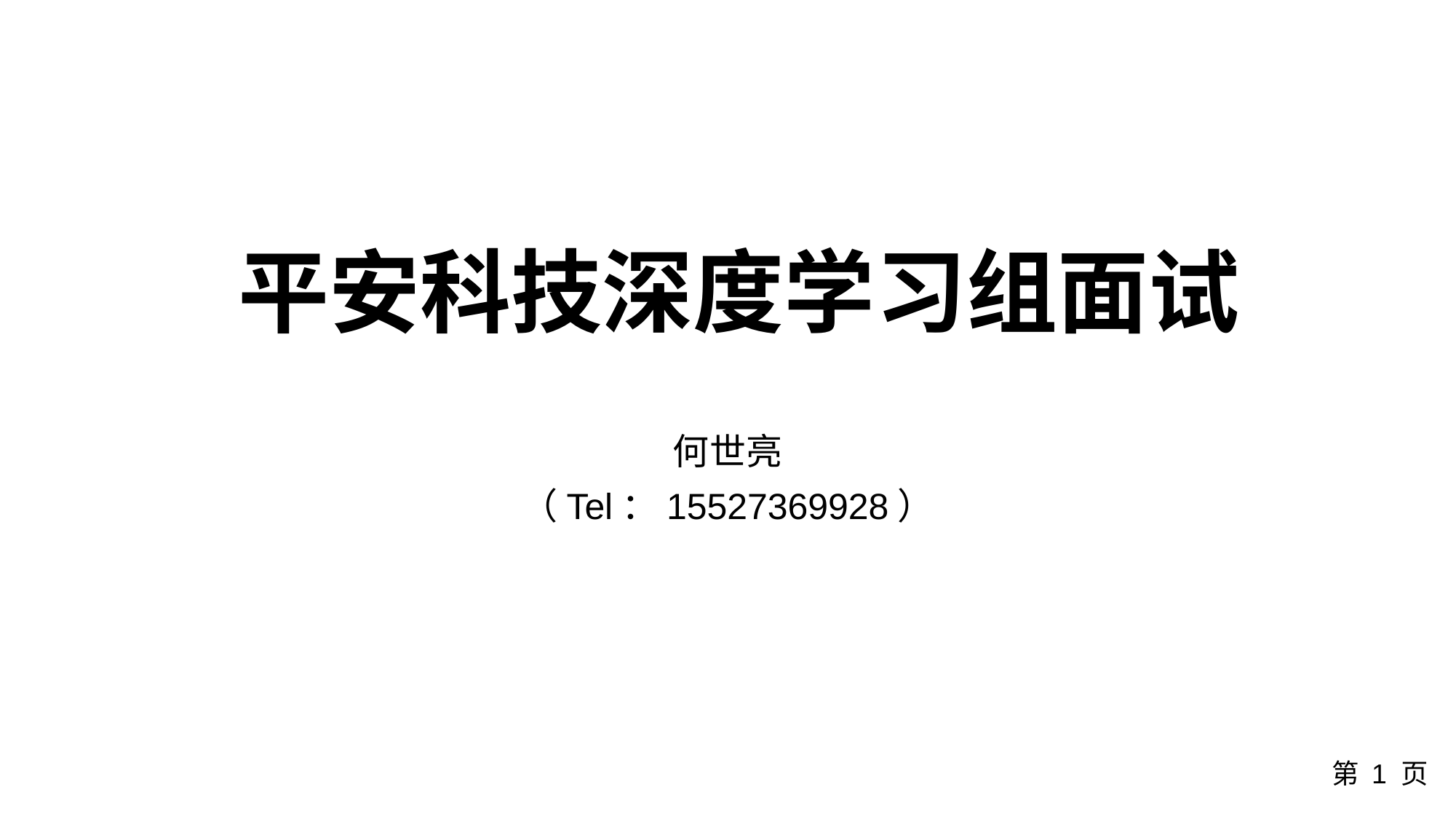

# 平安科技深度学习组面试
何世亮
（Tel：15527369928）
第 1 页